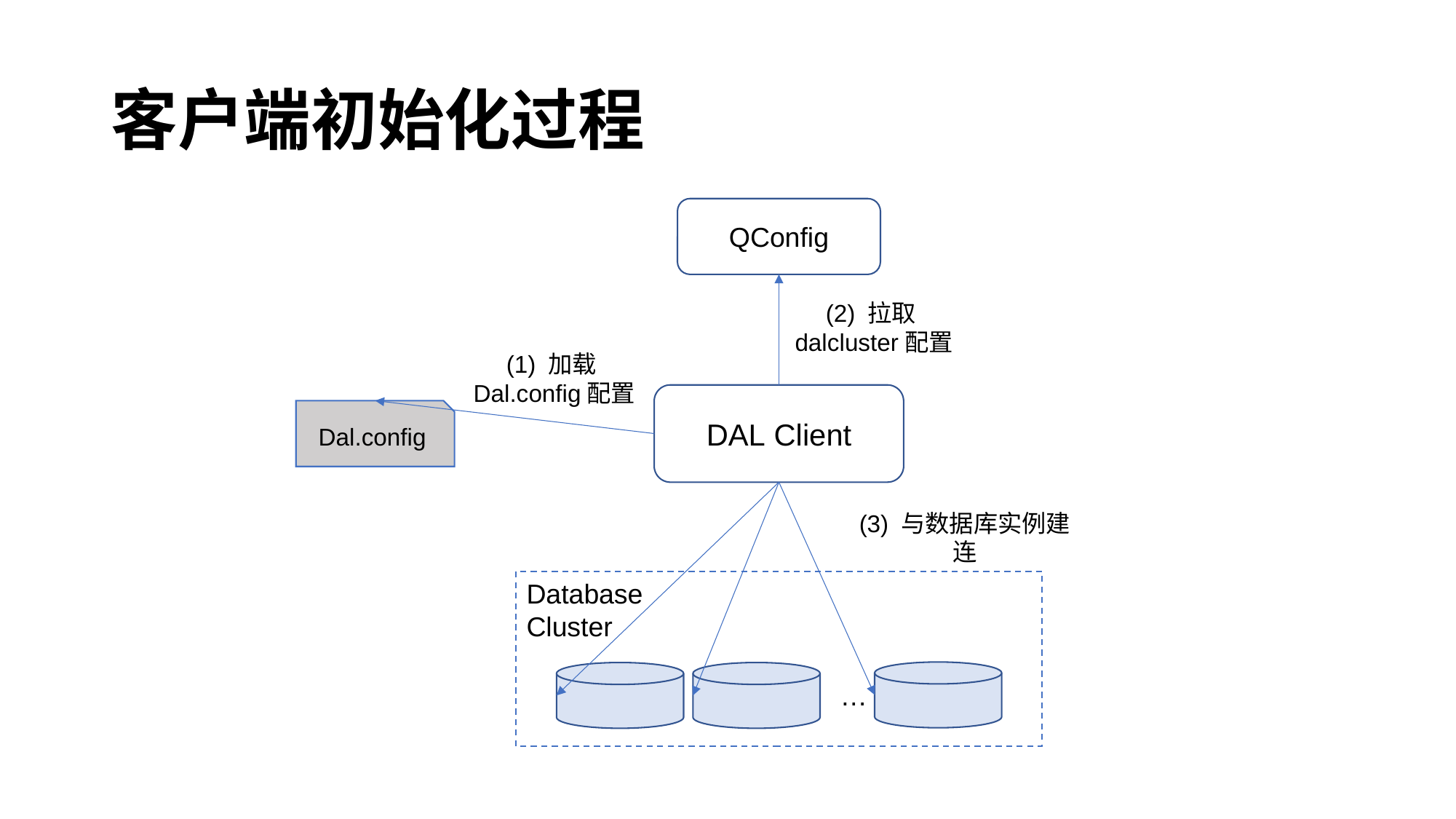

# 客户端初始化过程
QConfig
(2) 拉取dalcluster配置
(1) 加载Dal.config配置
DAL Client
Dal.config
(3) 与数据库实例建连
Database
Cluster

…